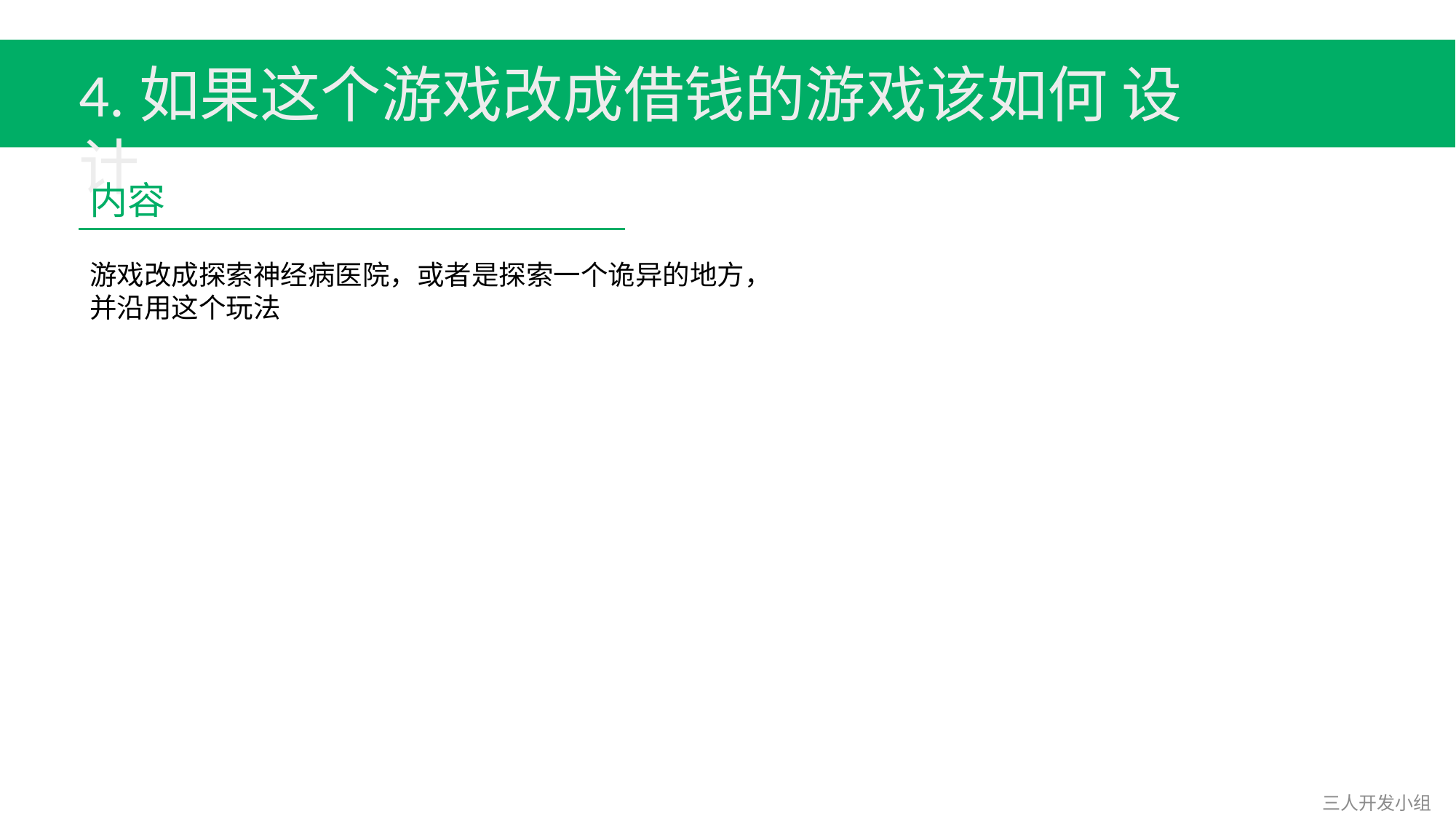

4.如果这个游戏改成借钱的游戏该如何 设计
内容
游戏改成探索神经病医院，或者是探索一个诡异的地方，并沿用这个玩法
三人开发小组